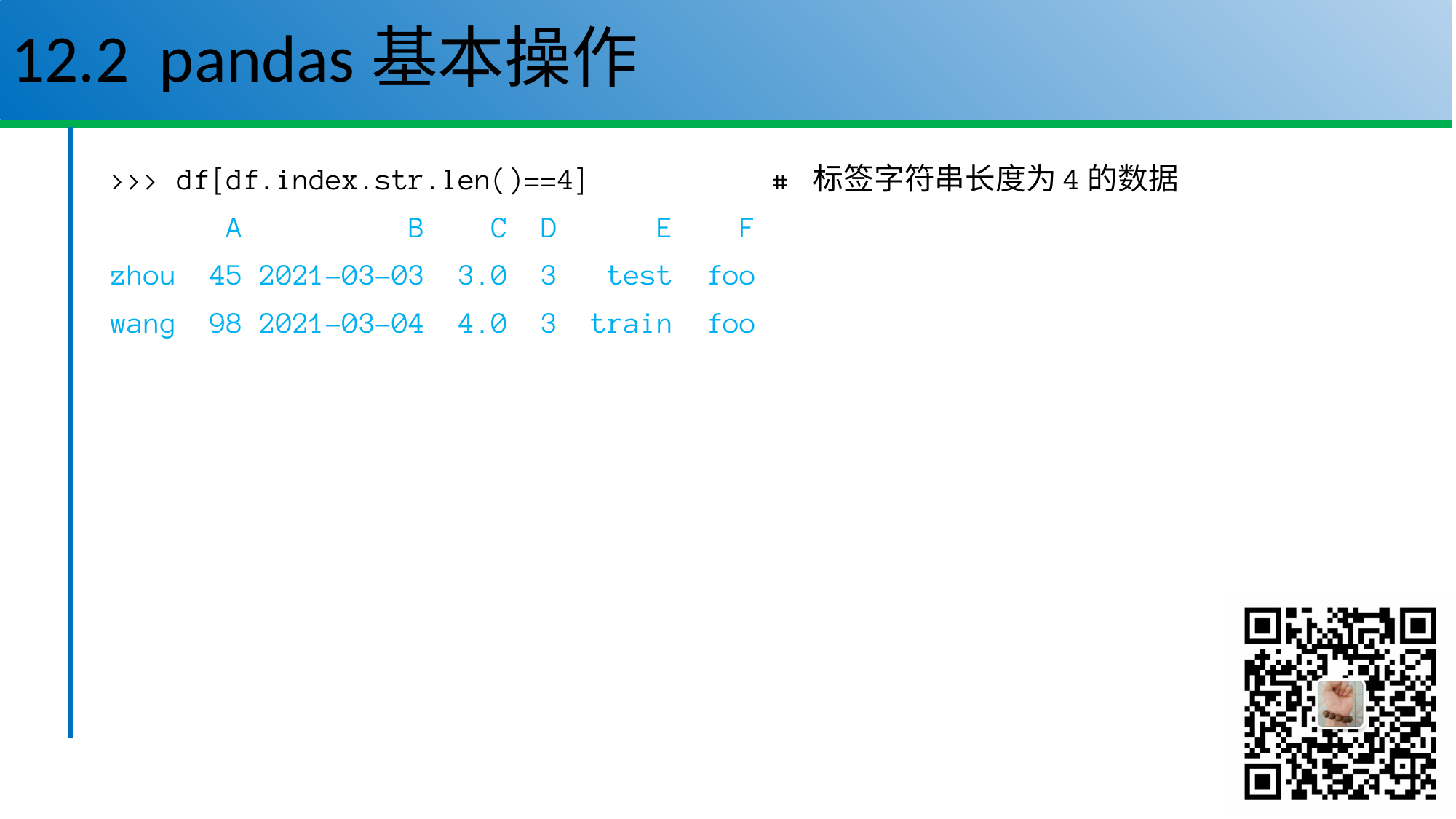

# 12.2  pandas基本操作
>>> df[df.index.str.len()==4]           # 标签字符串长度为4的数据
       A          B    C  D      E    F
zhou  45 2021-03-03  3.0  3   test  foo
wang  98 2021-03-04  4.0  3  train  foo

49